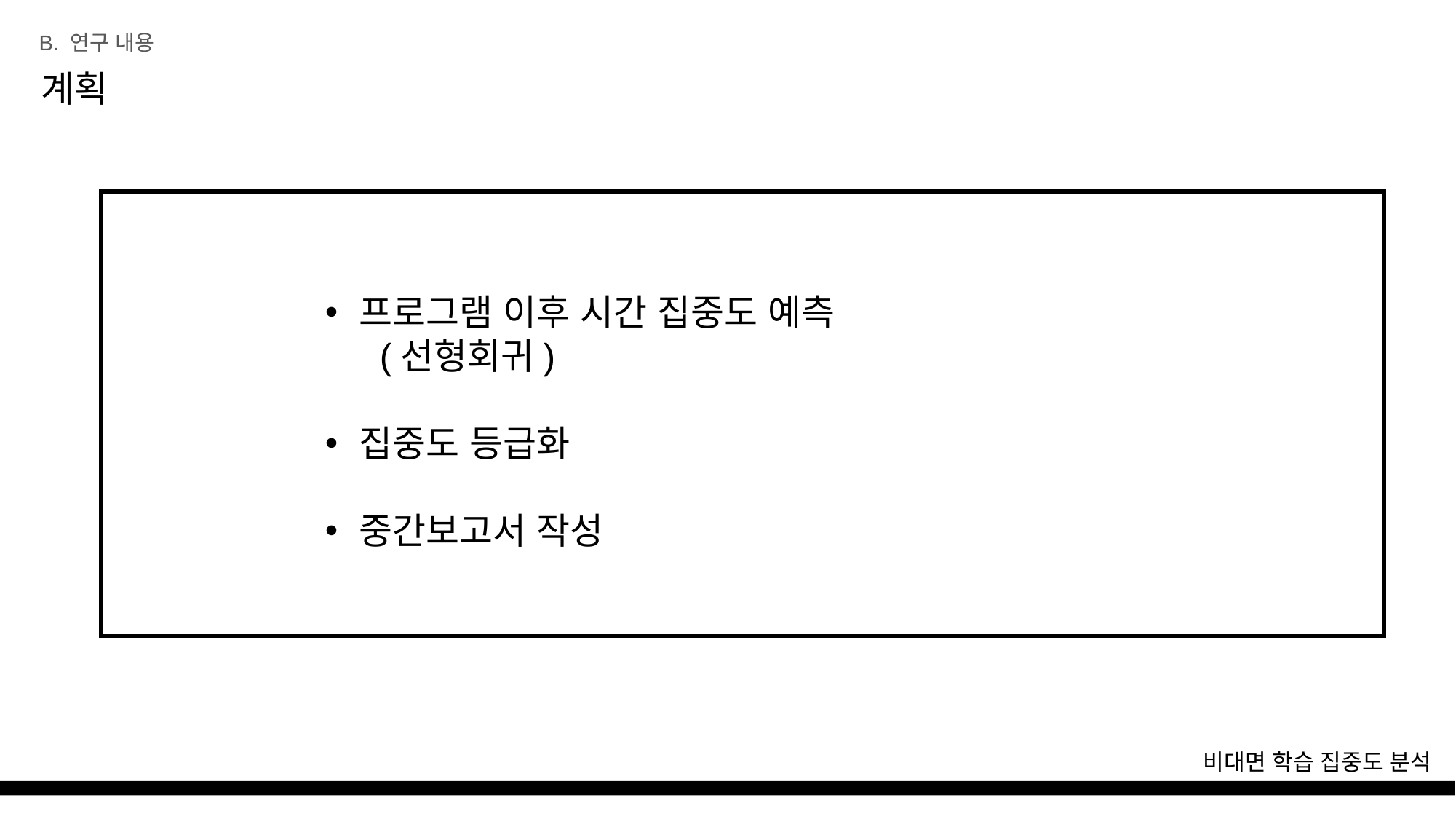

B. 연구 내용
계획

프로그램 이후 시간 집중도 예측
(선형회귀)

집중도 등급화

중간보고서 작성
비대면 학습 집중도 분석